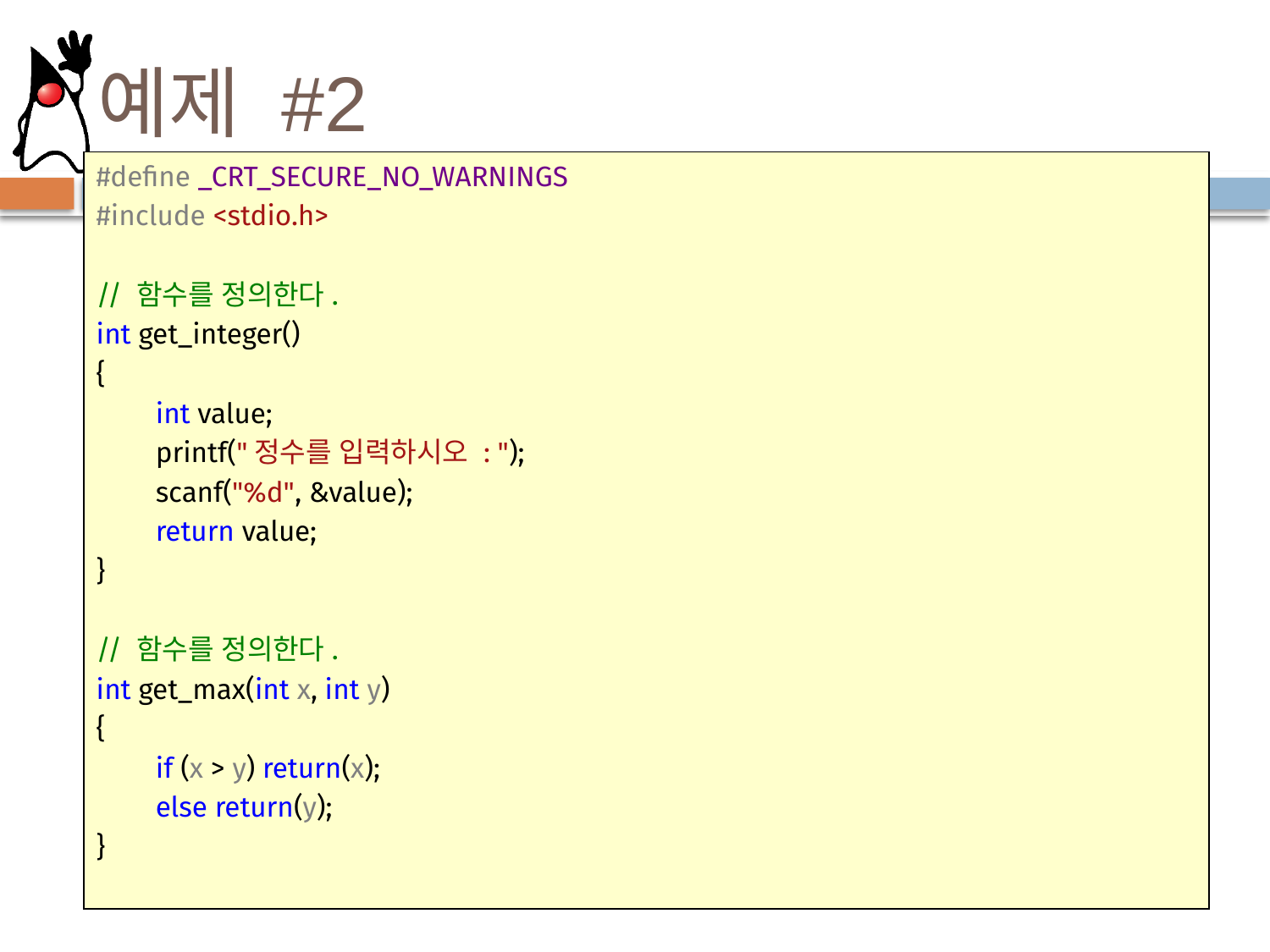

# 예제 #2
#define _CRT_SECURE_NO_WARNINGS
#include <stdio.h>

// 함수를 정의한다.
int get_integer()
{
        int value;
        printf("정수를 입력하시오 : ");
        scanf("%d", &value);
        return value;
}

// 함수를 정의한다.
int get_max(int x, int y)
{
        if (x > y) return(x);
        else return(y);
}